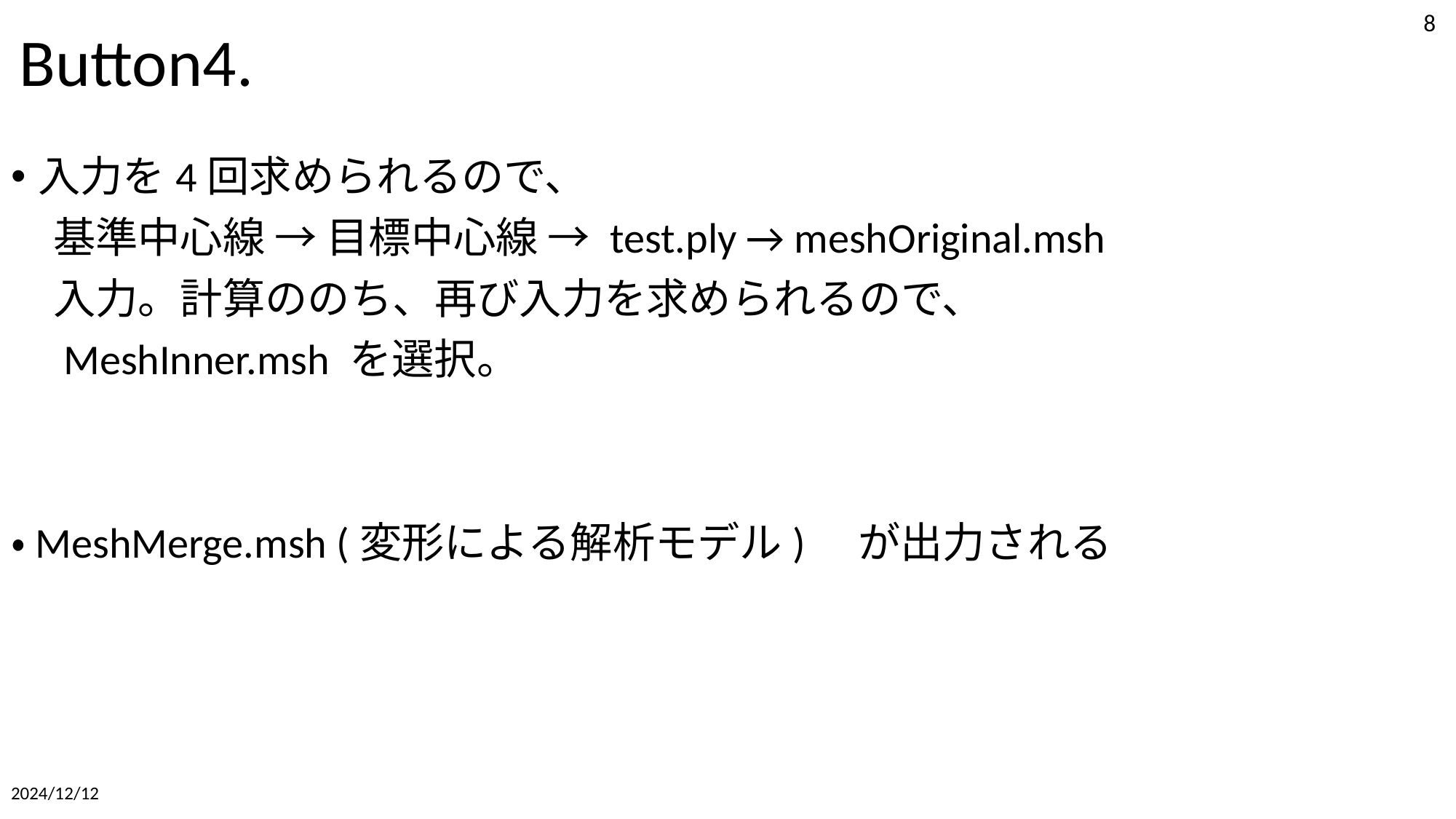

8
# Button4.
入力を4回求められるので、
　基準中心線 → 目標中心線 → test.ply → meshOriginal.msh
　入力。計算ののち、再び入力を求められるので、
　MeshInner.msh を選択。

・MeshMerge.msh (変形による解析モデル)　が出力される
2024/12/12